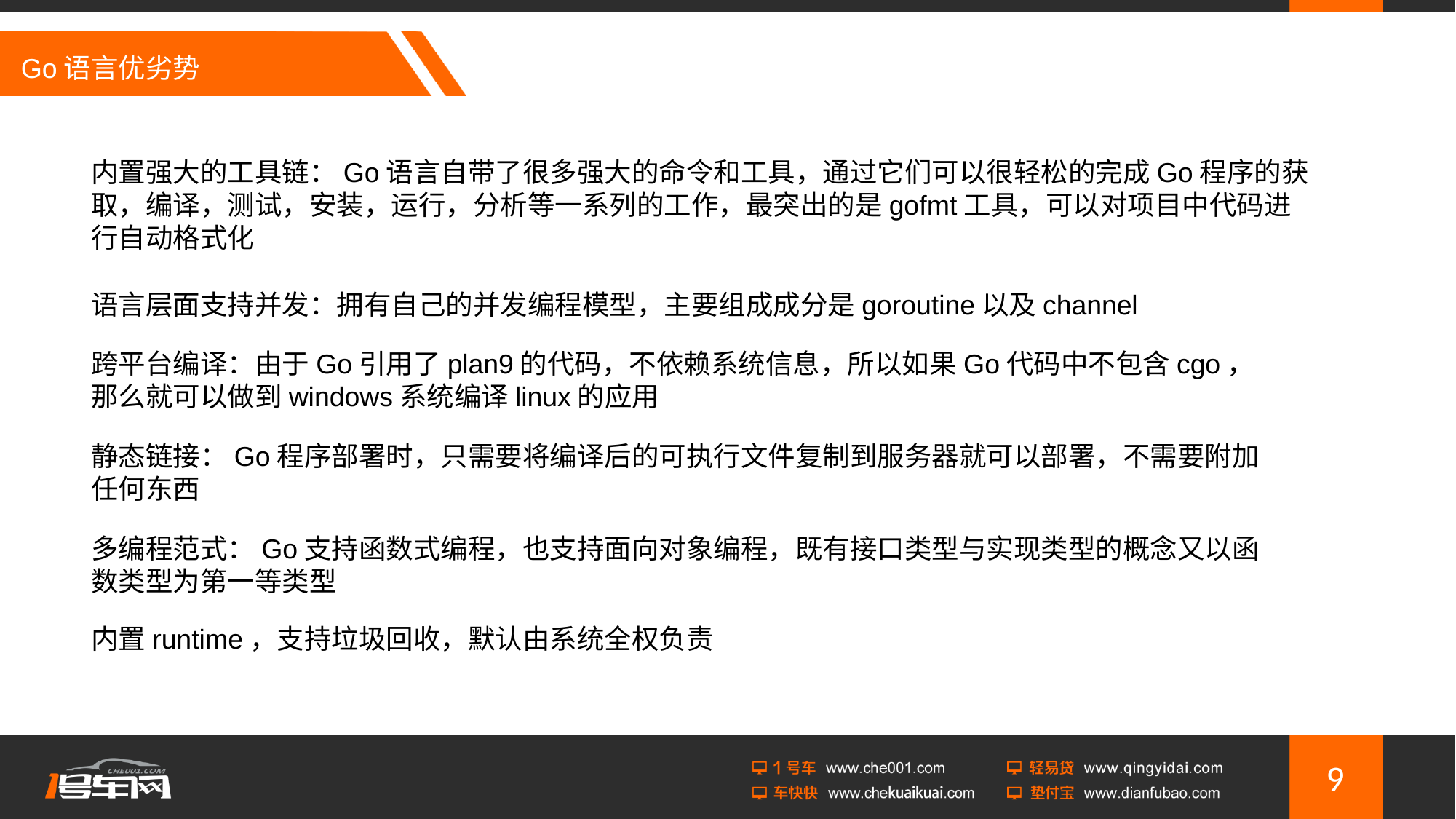

# Go语言优劣势
内置强大的工具链：Go语言自带了很多强大的命令和工具，通过它们可以很轻松的完成Go程序的获取，编译，测试，安装，运行，分析等一系列的工作，最突出的是gofmt工具，可以对项目中代码进行自动格式化
语言层面支持并发：拥有自己的并发编程模型，主要组成成分是goroutine以及channel
跨平台编译：由于Go引用了plan9的代码，不依赖系统信息，所以如果Go代码中不包含cgo，那么就可以做到windows系统编译linux的应用
静态链接：Go程序部署时，只需要将编译后的可执行文件复制到服务器就可以部署，不需要附加任何东西
多编程范式：Go支持函数式编程，也支持面向对象编程，既有接口类型与实现类型的概念又以函数类型为第一等类型
内置runtime，支持垃圾回收，默认由系统全权负责
9